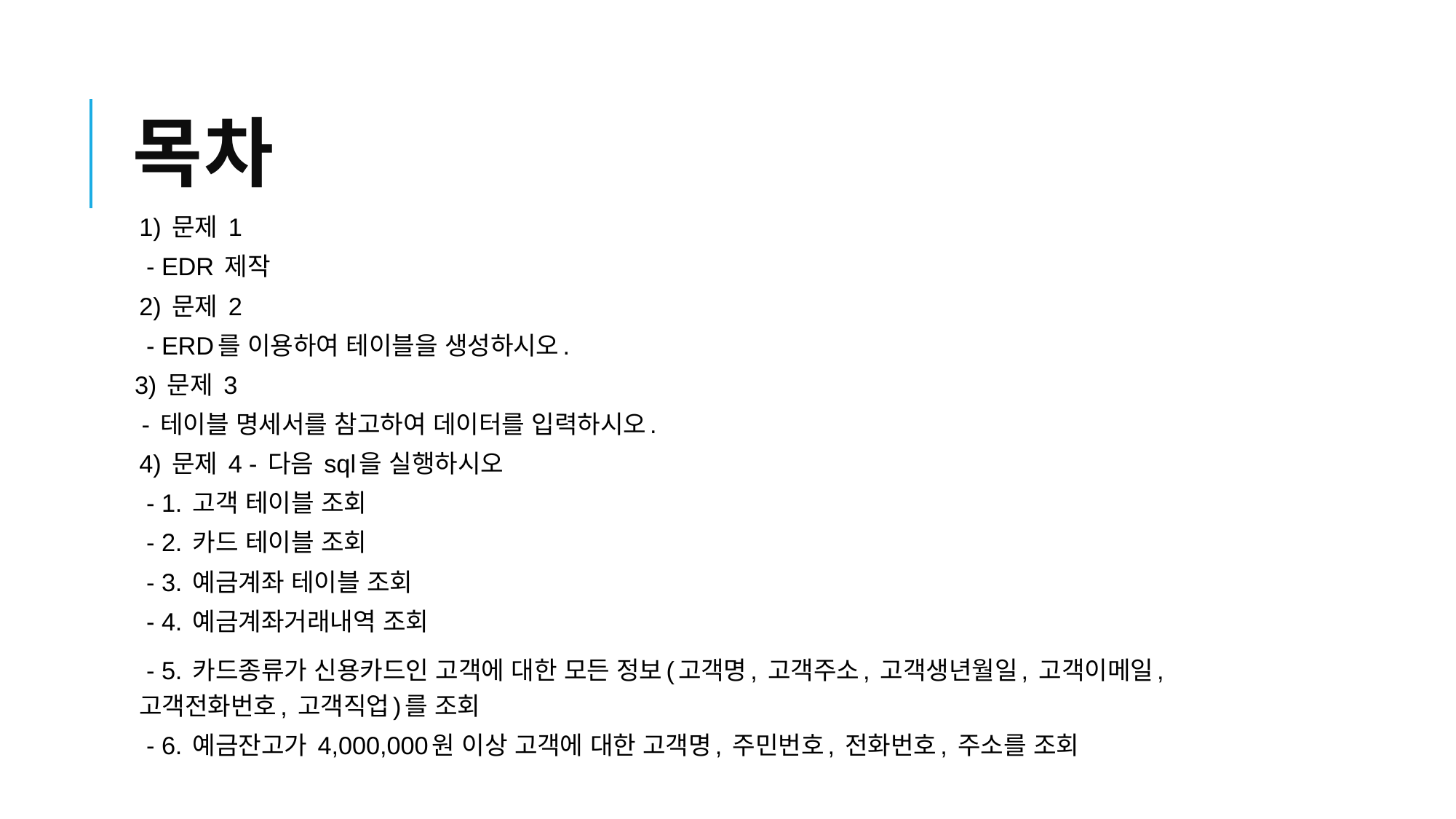

# 목차
1) 문제 1
 - EDR 제작
2) 문제 2
 - ERD를 이용하여 테이블을 생성하시오.
 3) 문제 3
  - 테이블 명세서를 참고하여 데이터를 입력하시오.
4) 문제 4 - 다음 sql을 실행하시오
 - 1. 고객 테이블 조회
 - 2. 카드 테이블 조회
 - 3. 예금계좌 테이블 조회
 - 4. 예금계좌거래내역 조회
 - 5. 카드종류가 신용카드인 고객에 대한 모든 정보(고객명, 고객주소, 고객생년월일, 고객이메일, 고객전화번호, 고객직업)를 조회
 - 6. 예금잔고가 4,000,000원 이상 고객에 대한 고객명, 주민번호, 전화번호, 주소를 조회